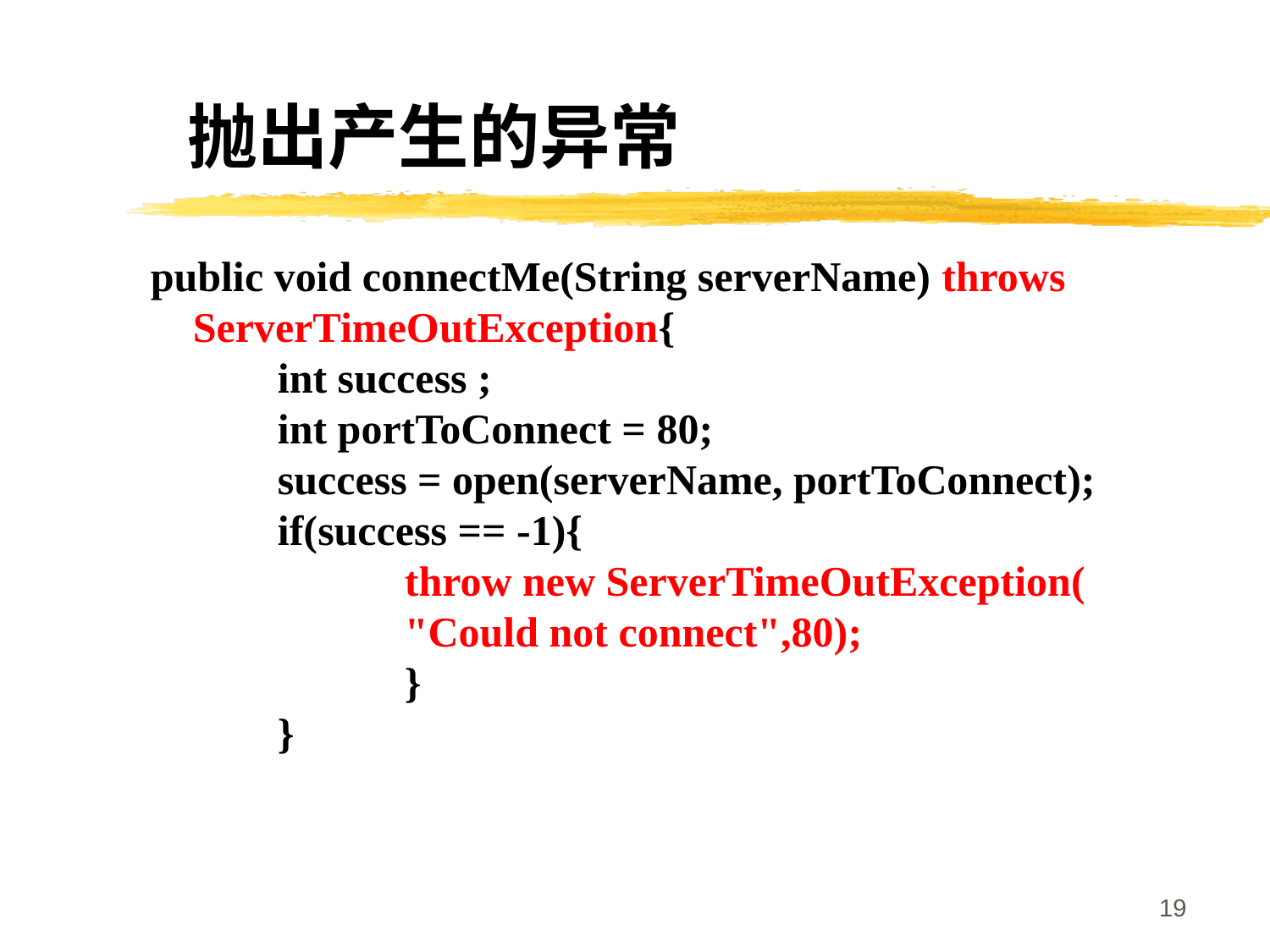

抛出产生的异常
public void connectMe(String serverName) throws
    ServerTimeOutException{
	int success ;
	int portToConnect = 80;
	success = open(serverName, portToConnect);
	if(success == -1){
		throw new ServerTimeOutException(
		"Could not connect",80);
		}
	}
19